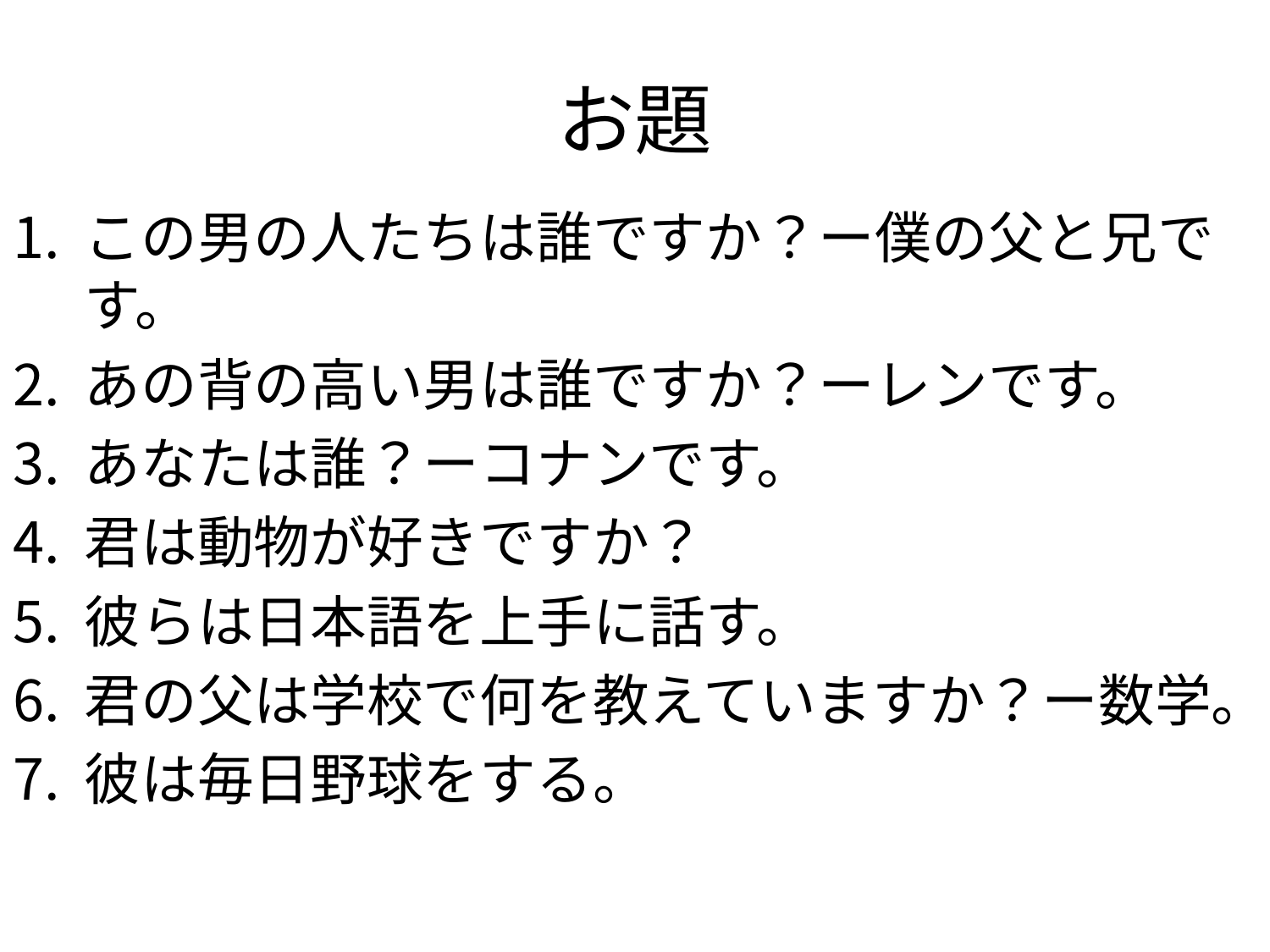

# お題
この男の人たちは誰ですか？ー僕の父と兄です。
あの背の高い男は誰ですか？ーレンです。
あなたは誰？ーコナンです。
君は動物が好きですか？
彼らは日本語を上手に話す。
君の父は学校で何を教えていますか？ー数学。
彼は毎日野球をする。